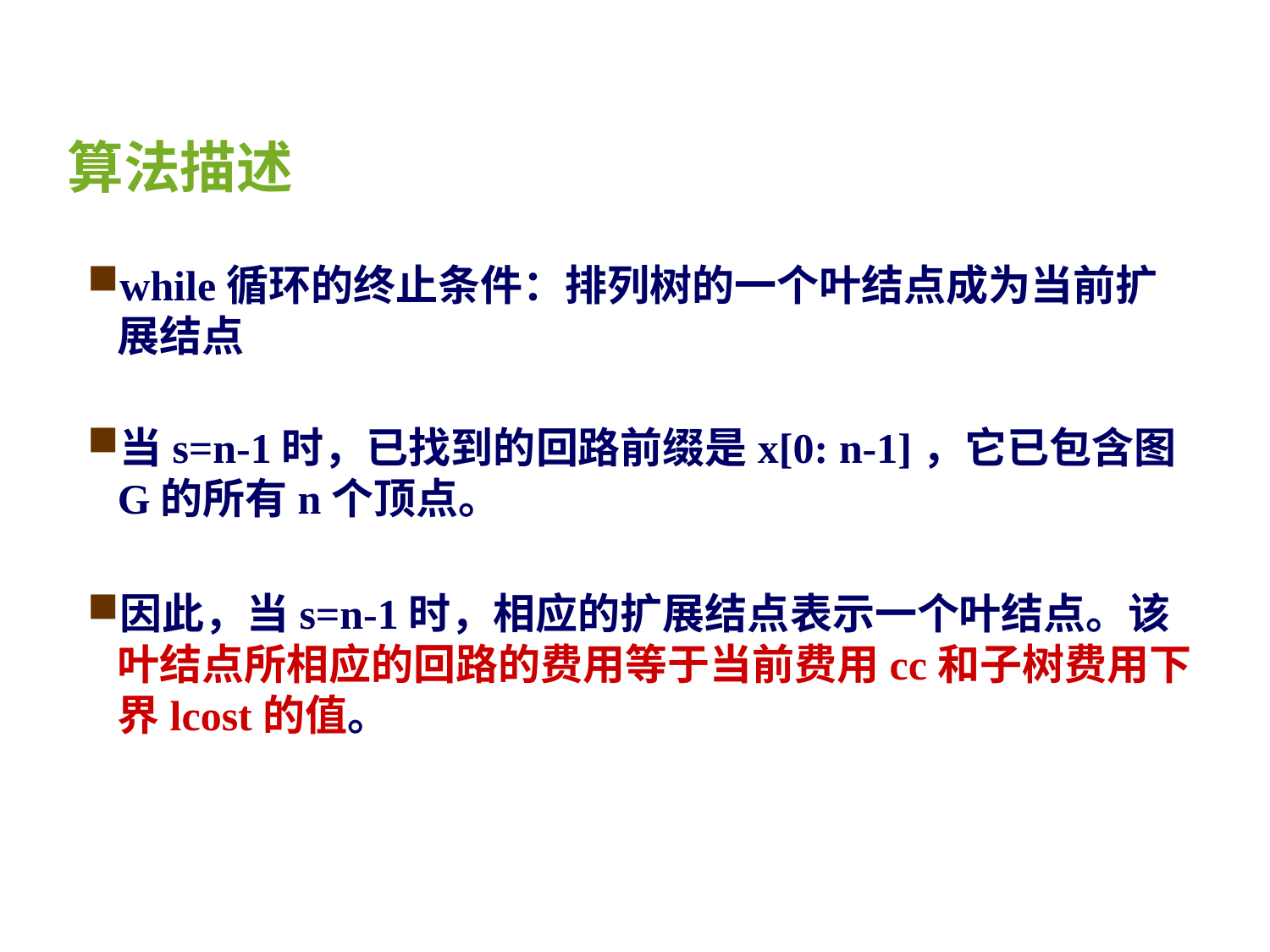

算法描述
while循环的终止条件：排列树的一个叶结点成为当前扩展结点
当s=n-1时，已找到的回路前缀是x[0: n-1]，它已包含图G的所有n个顶点。
因此，当s=n-1时，相应的扩展结点表示一个叶结点。该叶结点所相应的回路的费用等于当前费用cc和子树费用下界lcost的值。